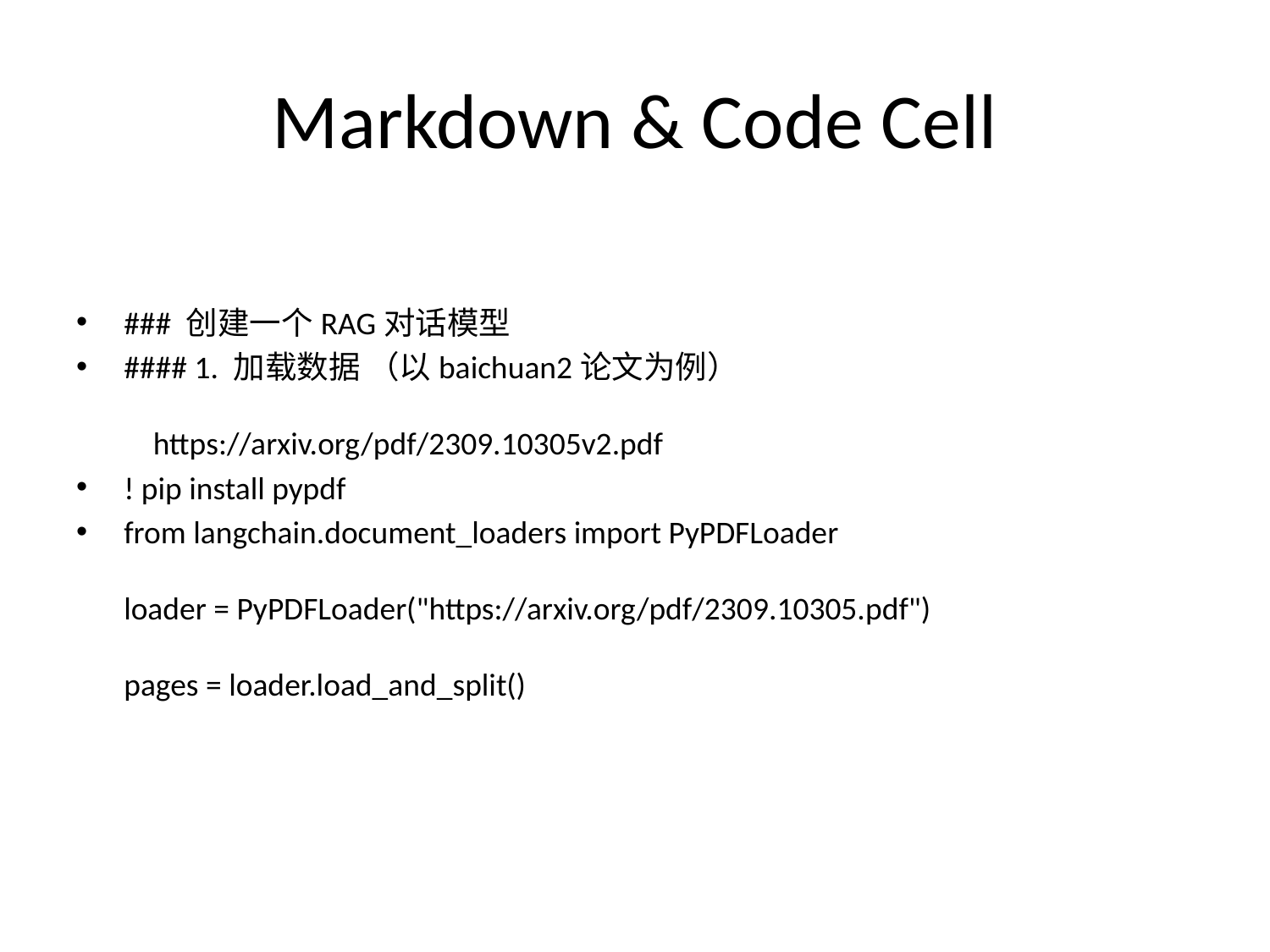

# Markdown & Code Cell

### 创建一个RAG对话模型
#### 1. 加载数据 （以baichuan2论文为例） https://arxiv.org/pdf/2309.10305v2.pdf
! pip install pypdf
from langchain.document_loaders import PyPDFLoader
loader = PyPDFLoader("https://arxiv.org/pdf/2309.10305.pdf")
pages = loader.load_and_split()